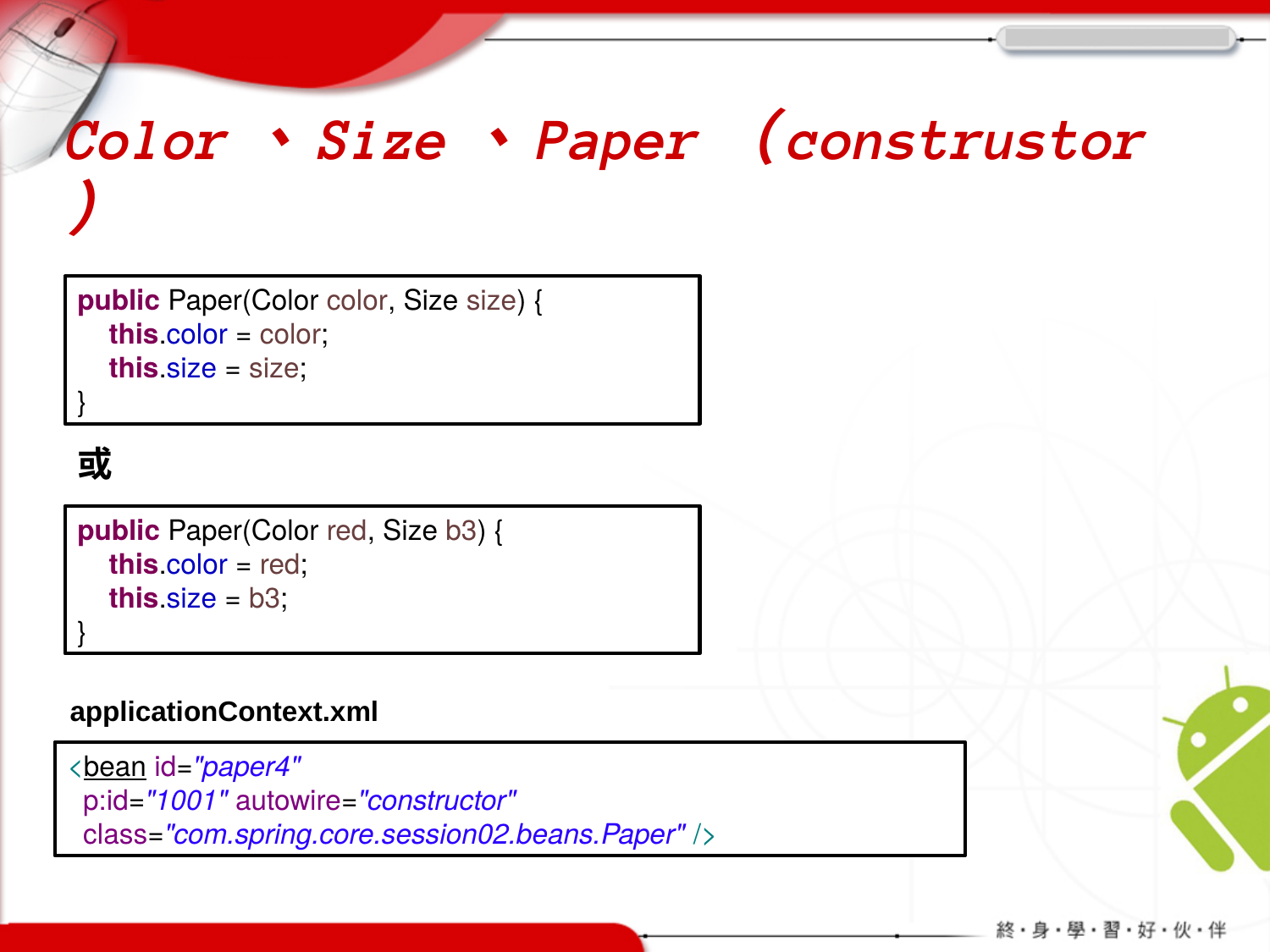

# Color、Size、Paper（construstor）
public Paper(Color color, Size size) {
    this.color = color;
    this.size = size;
}
或
public Paper(Color red, Size b3) {
    this.color = red;
    this.size = b3;
}
applicationContext.xml
<bean id="paper4"
  p:id="1001" autowire="constructor"
  class="com.spring.core.session02.beans.Paper" />